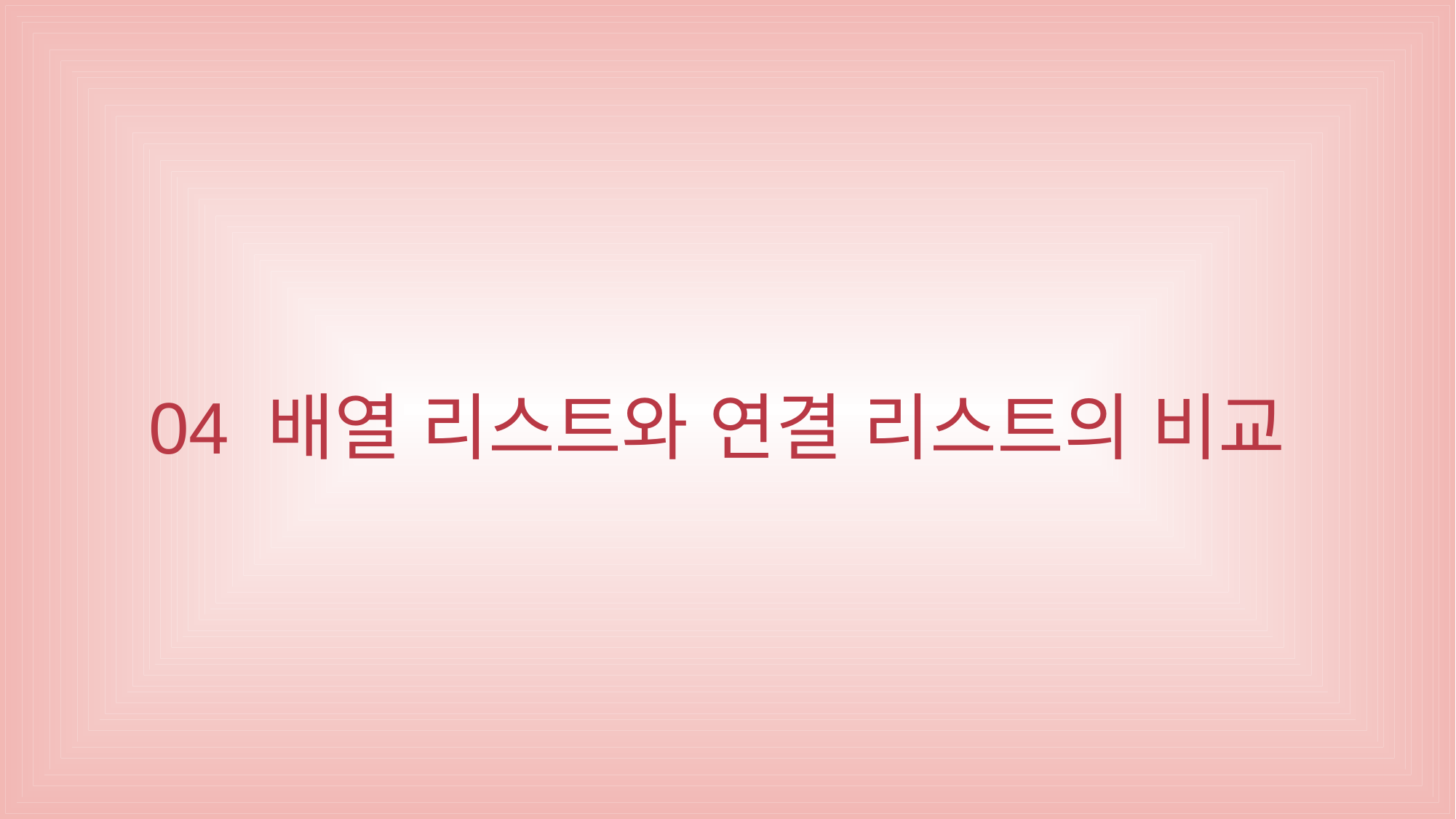

# 04 배열 리스트와 연결 리스트의 비교